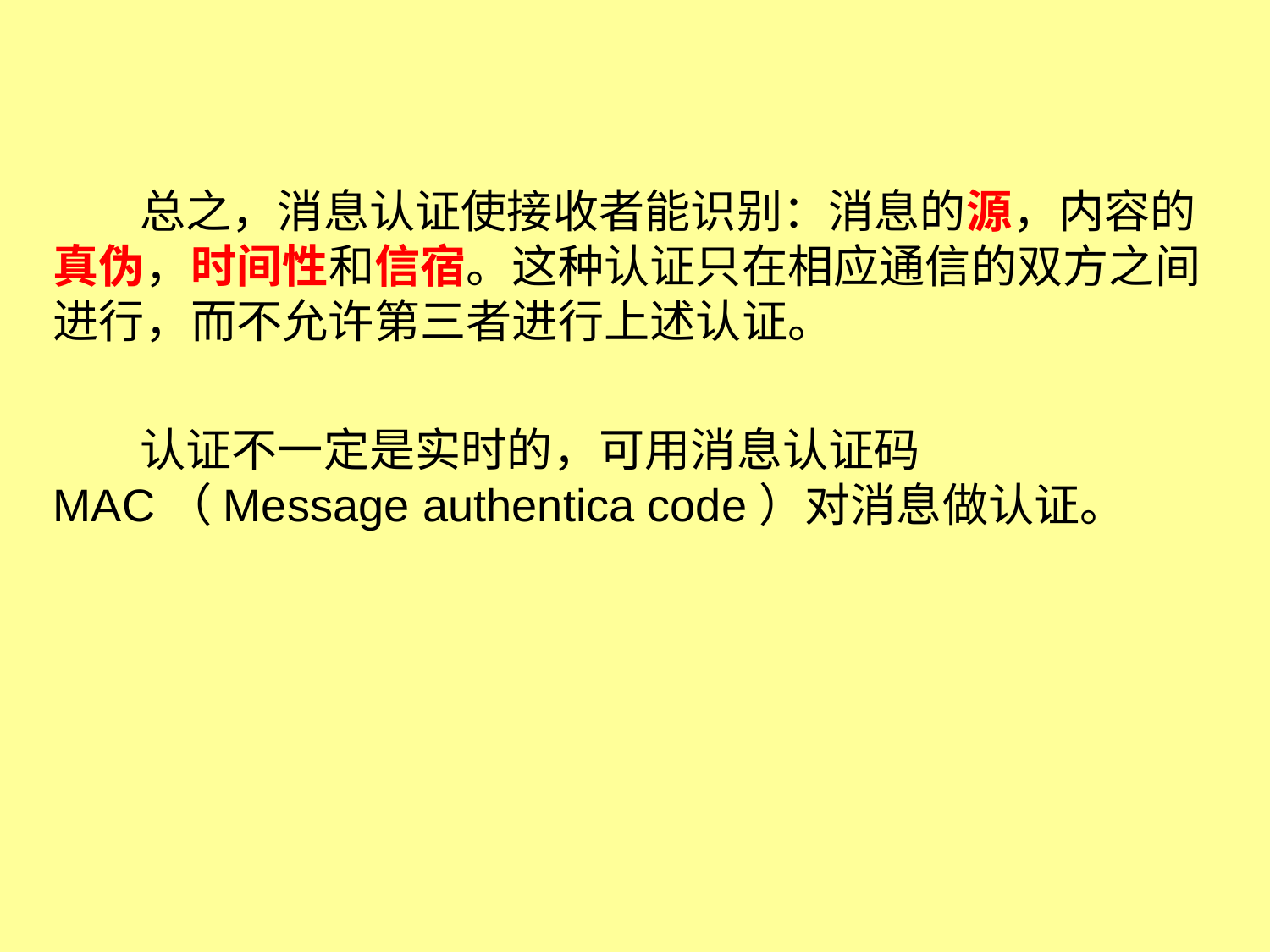

#
总之，消息认证使接收者能识别：消息的源，内容的真伪，时间性和信宿。这种认证只在相应通信的双方之间进行，而不允许第三者进行上述认证。

认证不一定是实时的，可用消息认证码MAC（Message authentica code）对消息做认证。